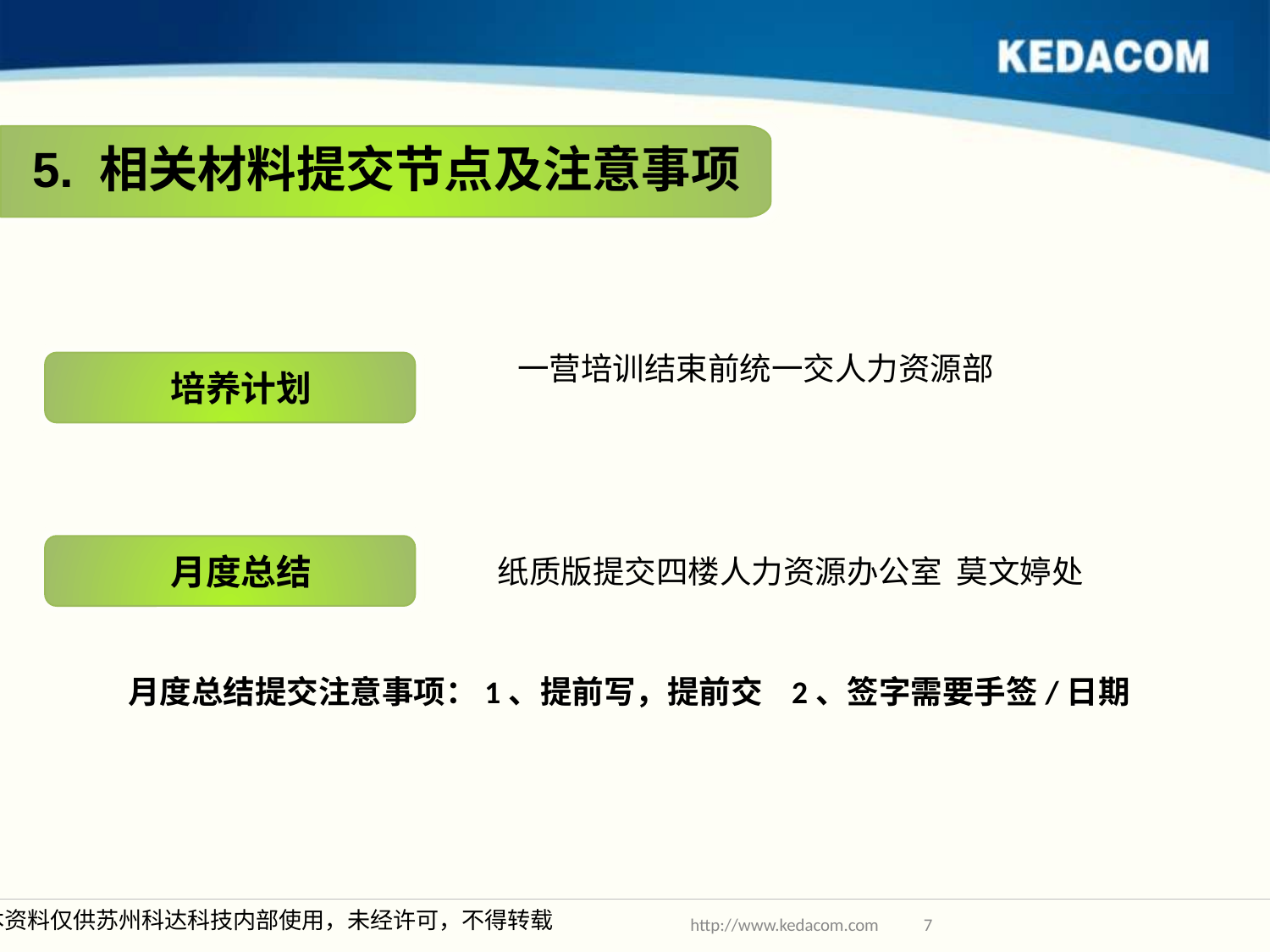

5. 相关材料提交节点及注意事项
一营培训结束前统一交人力资源部
培养计划
月度总结
纸质版提交四楼人力资源办公室  莫文婷处
月度总结提交注意事项：1、提前写，提前交   2、签字需要手签/日期